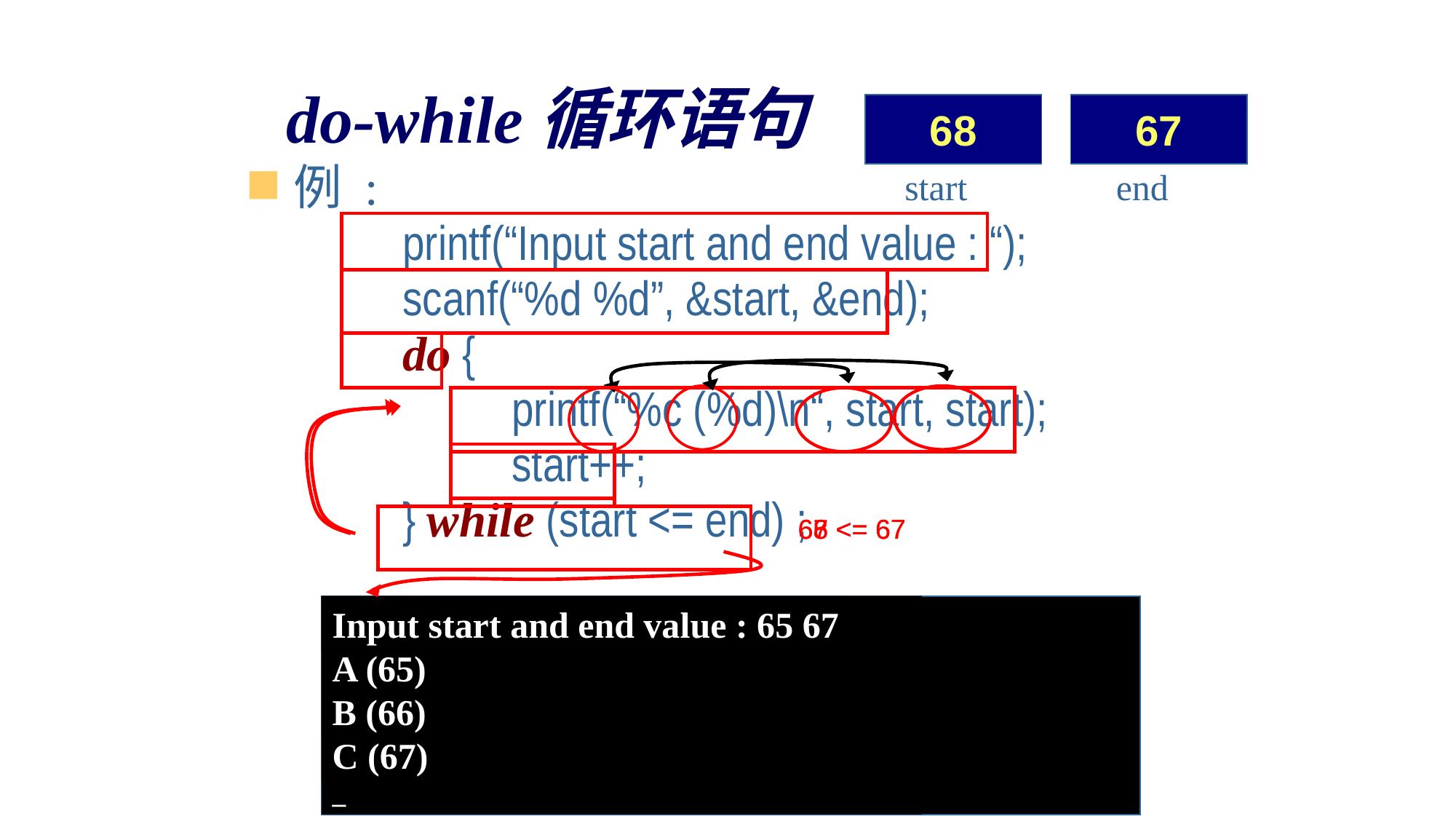

do-while循环语句
???
65
66
67
68
???
67
例 :
		printf(“Input start and end value : “);
		scanf(“%d %d”, &start, &end);
		do {
			printf(“%c (%d)\n“, start, start);
			start++;
		} while (start <= end) ;
start
end

66 <= 67
67 <= 67
68 <= 67

_

Input start and end value : _
Input start and end value : 65 67_
Input start and end value : 65 67
A (65)
_
Input start and end value : 65 67
A (65)
B (66)
_
Input start and end value : 65 67
A (65)
B (66)
C (67)
_